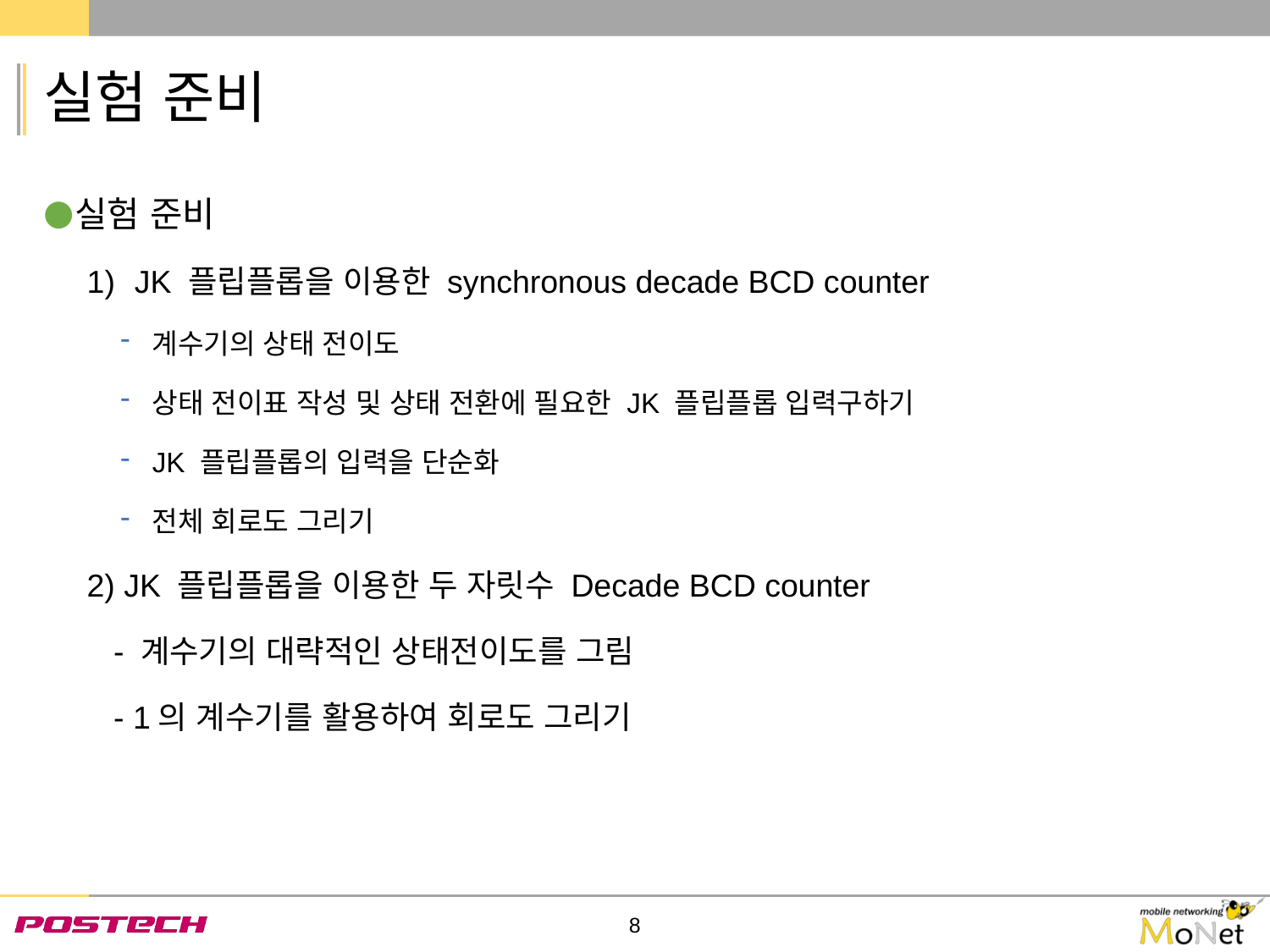

# 실험 준비
실험 준비
JK 플립플롭을 이용한 synchronous decade BCD counter
계수기의 상태 전이도
상태 전이표 작성 및 상태 전환에 필요한 JK 플립플롭 입력구하기
JK 플립플롭의 입력을 단순화
전체 회로도 그리기
2) JK 플립플롭을 이용한 두 자릿수 Decade BCD counter
   - 계수기의 대략적인 상태전이도를 그림
   - 1의 계수기를 활용하여 회로도 그리기